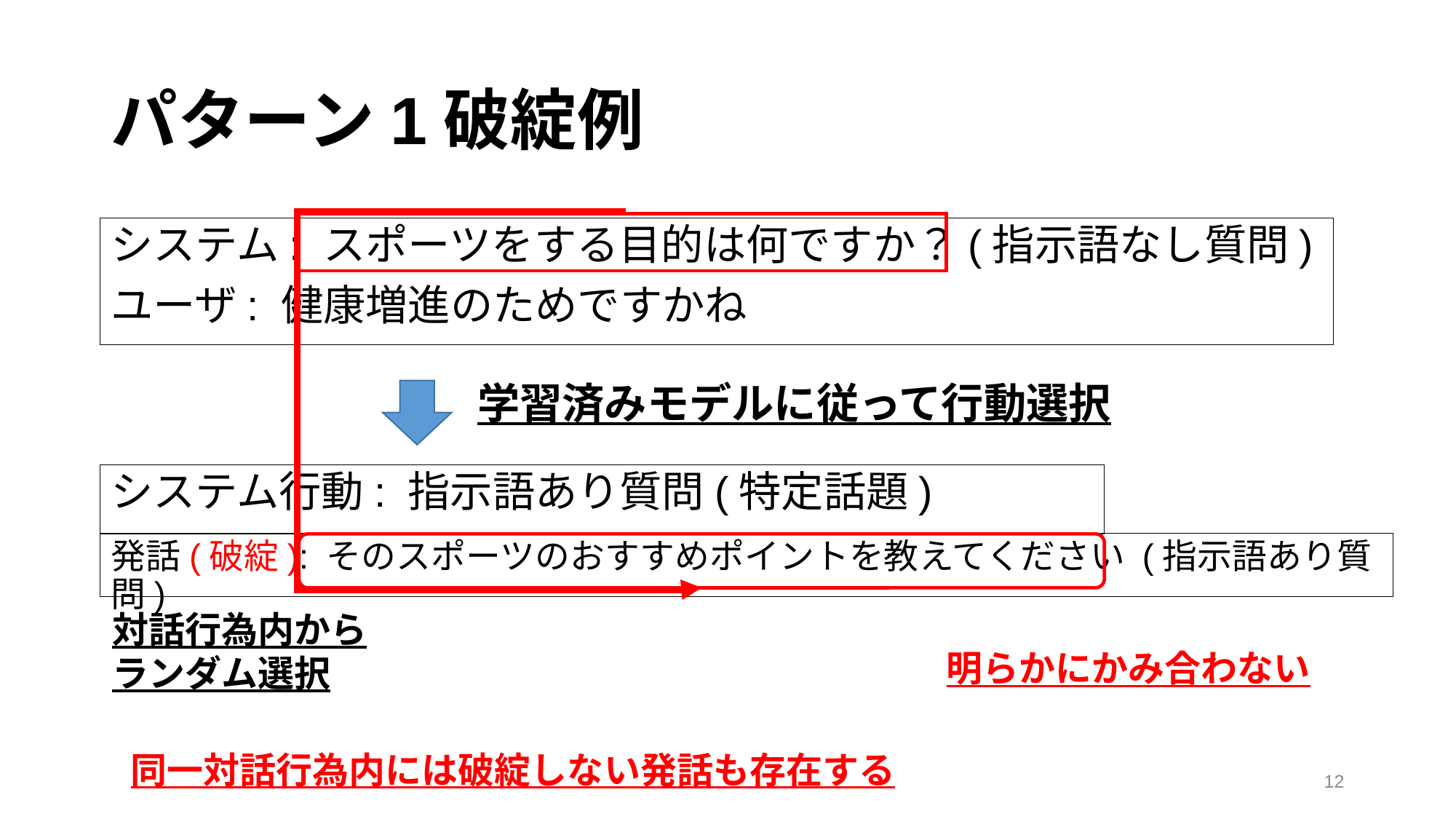

# パターン1破綻例

システム: スポーツをする目的は何ですか？(指示語なし質問)
ユーザ: 健康増進のためですかね
学習済みモデルに従って行動選択

システム行動: 指示語あり質問(特定話題)
発話(破綻): そのスポーツのおすすめポイントを教えてください (指示語あり質問)

対話行為内から
ランダム選択
明らかにかみ合わない
同一対話行為内には破綻しない発話も存在する
12